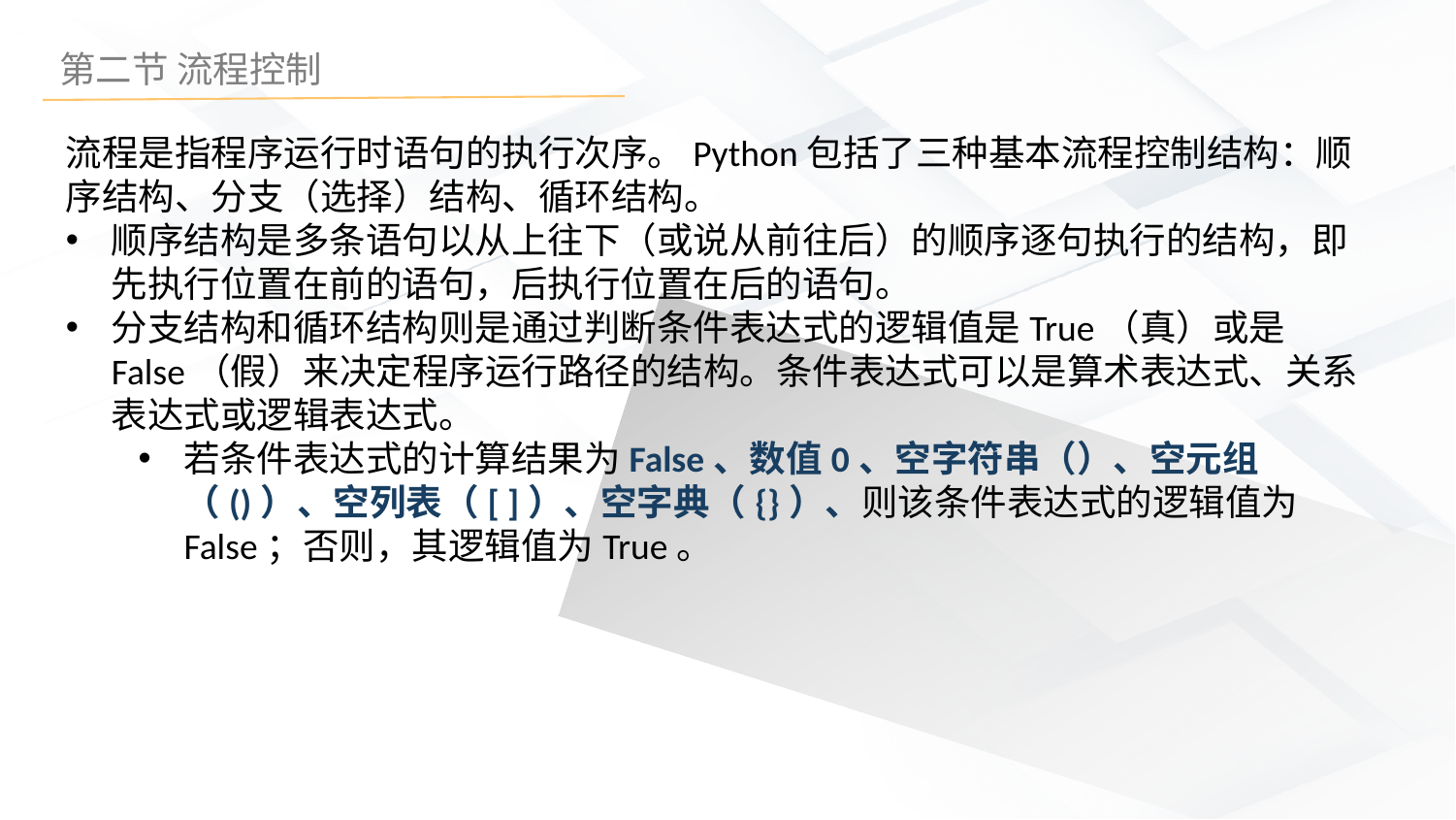

流程是指程序运行时语句的执行次序。Python包括了三种基本流程控制结构：顺序结构、分支（选择）结构、循环结构。
顺序结构是多条语句以从上往下（或说从前往后）的顺序逐句执行的结构，即先执行位置在前的语句，后执行位置在后的语句。
分支结构和循环结构则是通过判断条件表达式的逻辑值是True（真）或是False（假）来决定程序运行路径的结构。条件表达式可以是算术表达式、关系表达式或逻辑表达式。
若条件表达式的计算结果为False、数值0、空字符串（）、空元组（()）、空列表（[ ]）、空字典（{}）、则该条件表达式的逻辑值为False；否则，其逻辑值为True。